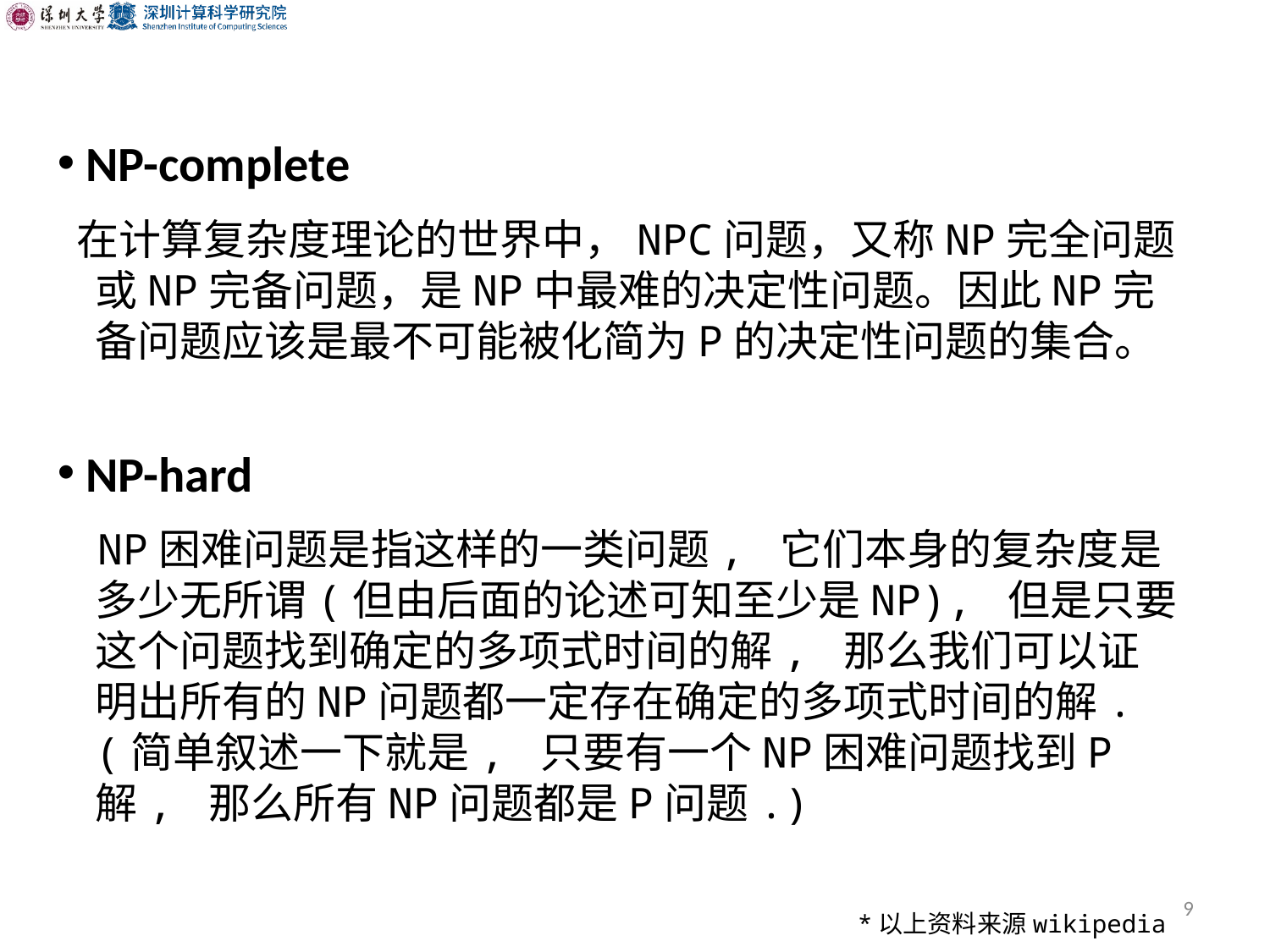

NP-complete
  在计算复杂度理论的世界中，NPC问题，又称NP完全问题或NP完备问题，是NP中最难的决定性问题。因此NP完备问题应该是最不可能被化简为P的决定性问题的集合。
 NP-hard
  NP困难问题是指这样的一类问题, 它们本身的复杂度是多少无所谓(但由后面的论述可知至少是NP), 但是只要这个问题找到确定的多项式时间的解, 那么我们可以证明出所有的NP问题都一定存在确定的多项式时间的解. (简单叙述一下就是, 只要有一个NP困难问题找到P解, 那么所有NP问题都是P问题.)
9
*以上资料来源wikipedia